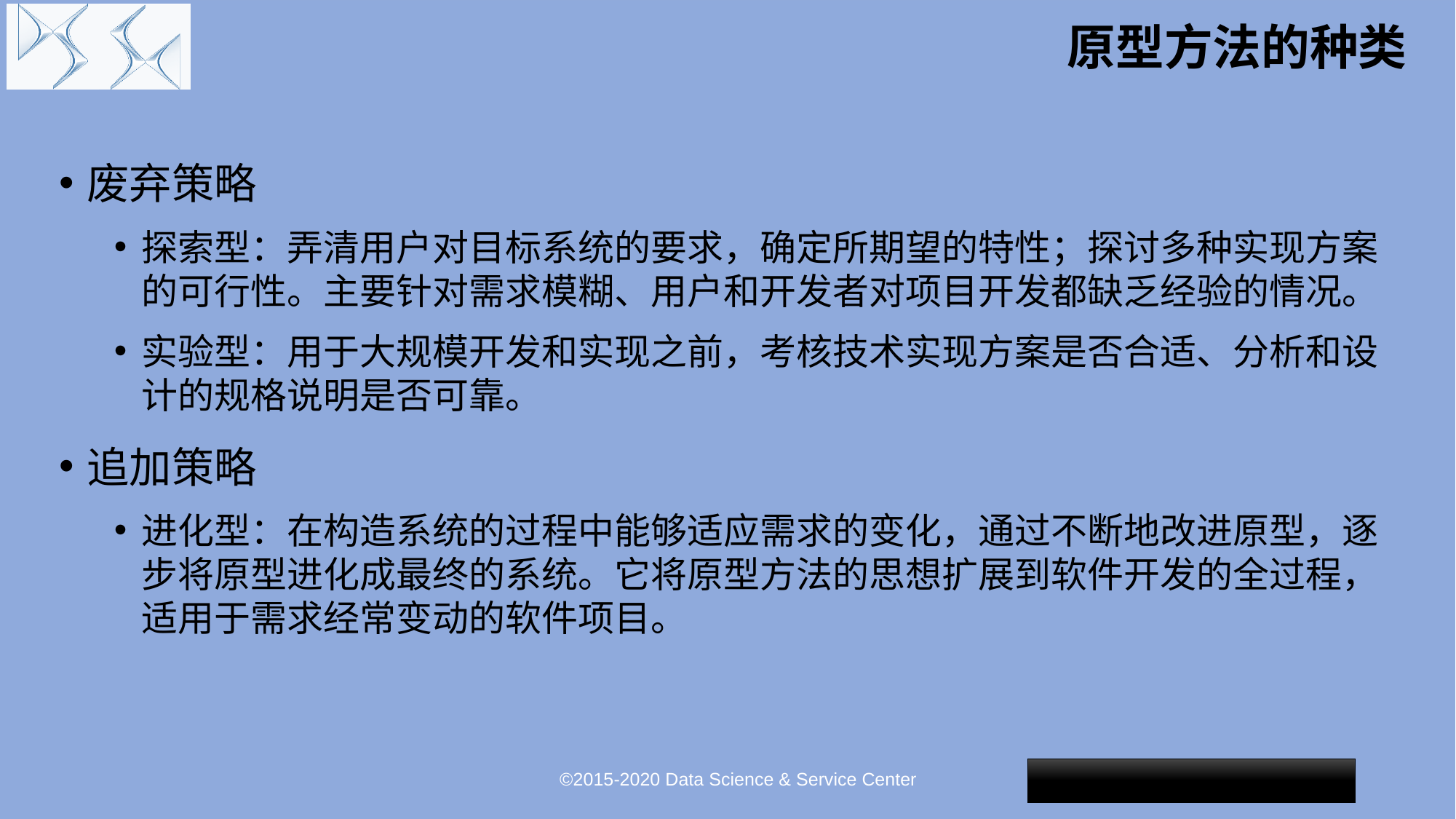

# 原型方法的种类
废弃策略
探索型：弄清用户对目标系统的要求，确定所期望的特性；探讨多种实现方案的可行性。主要针对需求模糊、用户和开发者对项目开发都缺乏经验的情况。
实验型：用于大规模开发和实现之前，考核技术实现方案是否合适、分析和设计的规格说明是否可靠。
追加策略
进化型：在构造系统的过程中能够适应需求的变化，通过不断地改进原型，逐步将原型进化成最终的系统。它将原型方法的思想扩展到软件开发的全过程，适用于需求经常变动的软件项目。

©2015-2020 Data Science & Service Center
30